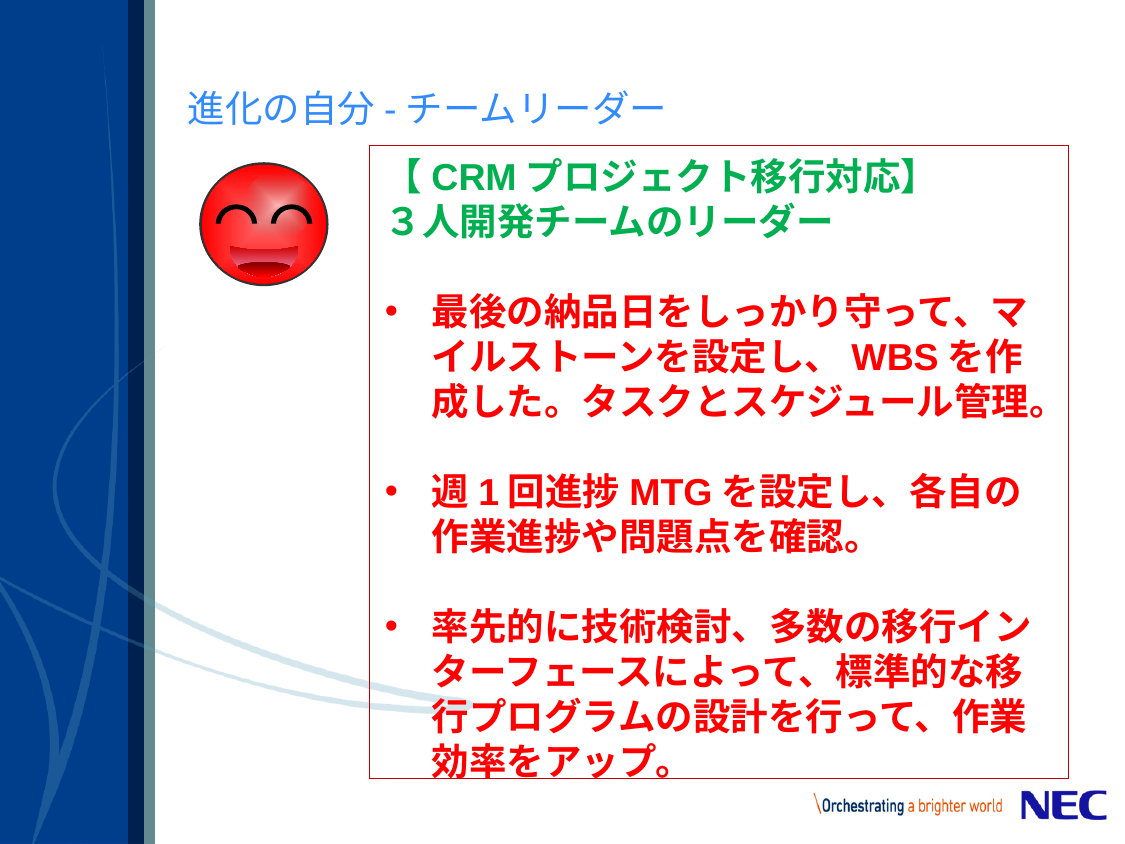

# 進化の自分-チームリーダー
【CRMプロジェクト移行対応】
３人開発チームのリーダー

最後の納品日をしっかり守って、マイルストーンを設定し、WBSを作成した。タスクとスケジュール管理。

週1回進捗MTGを設定し、各自の作業進捗や問題点を確認。

率先的に技術検討、多数の移行インターフェースによって、標準的な移行プログラムの設計を行って、作業効率をアップ。